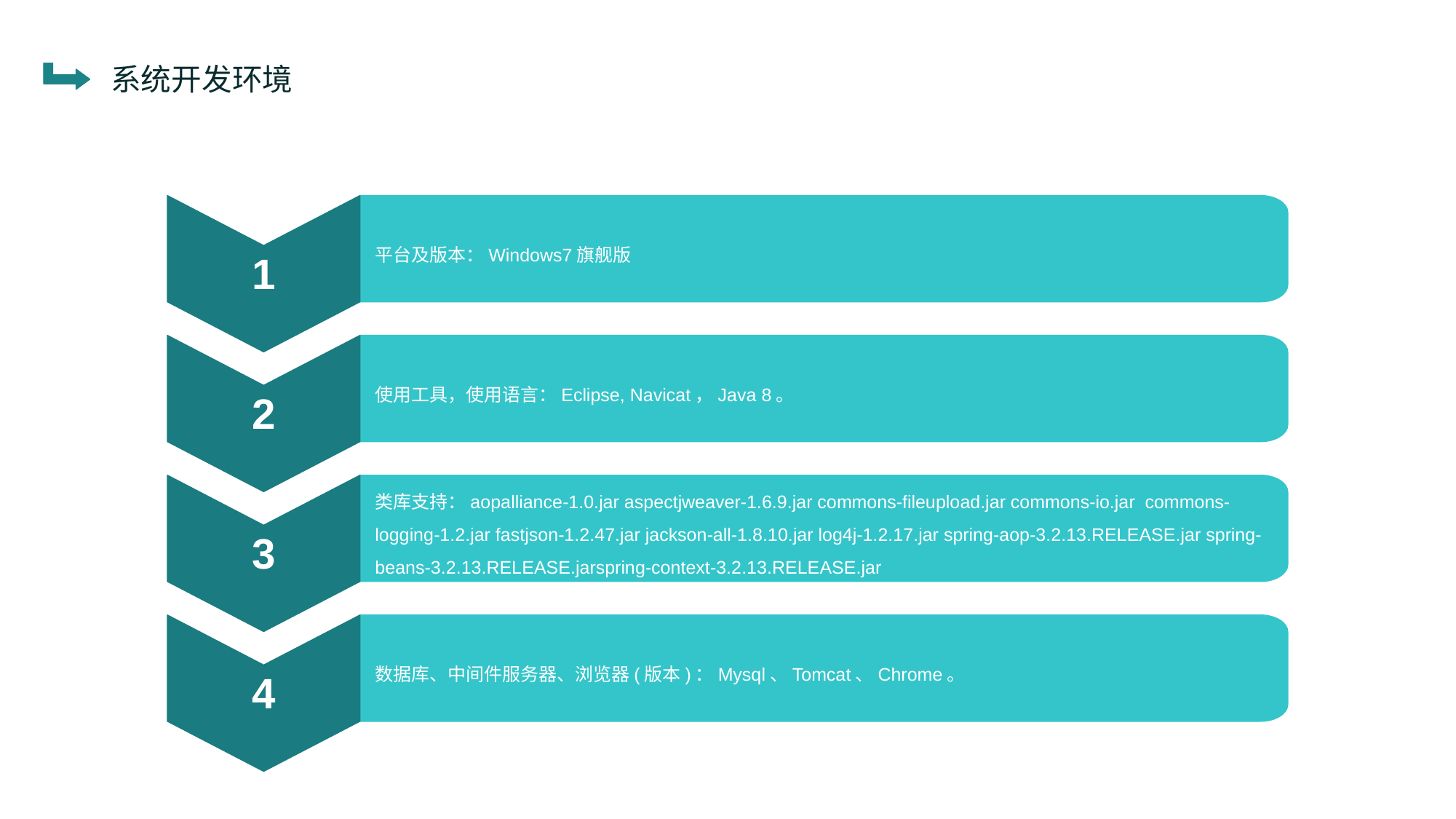

系统开发环境
1
平台及版本：Windows7旗舰版
2
使用工具，使用语言：Eclipse, Navicat，Java 8。
3
类库支持：aopalliance-1.0.jar aspectjweaver-1.6.9.jar commons-fileupload.jar commons-io.jar  commons-logging-1.2.jar fastjson-1.2.47.jar jackson-all-1.8.10.jar log4j-1.2.17.jar spring-aop-3.2.13.RELEASE.jar spring-beans-3.2.13.RELEASE.jarspring-context-3.2.13.RELEASE.jar
4
数据库、中间件服务器、浏览器(版本)：Mysql、Tomcat、Chrome。